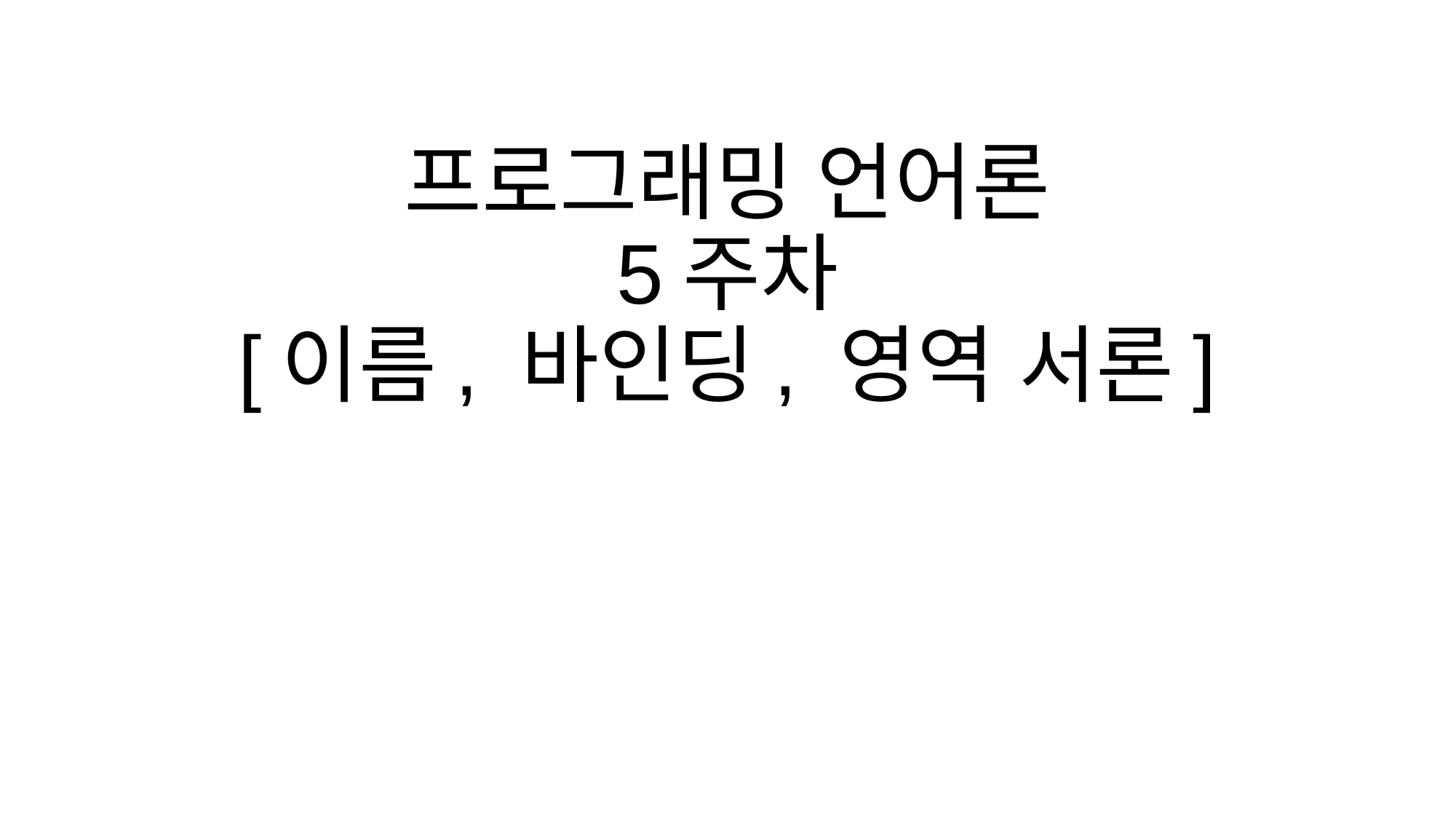

# 프로그래밍 언어론 5주차 [이름, 바인딩, 영역 서론]